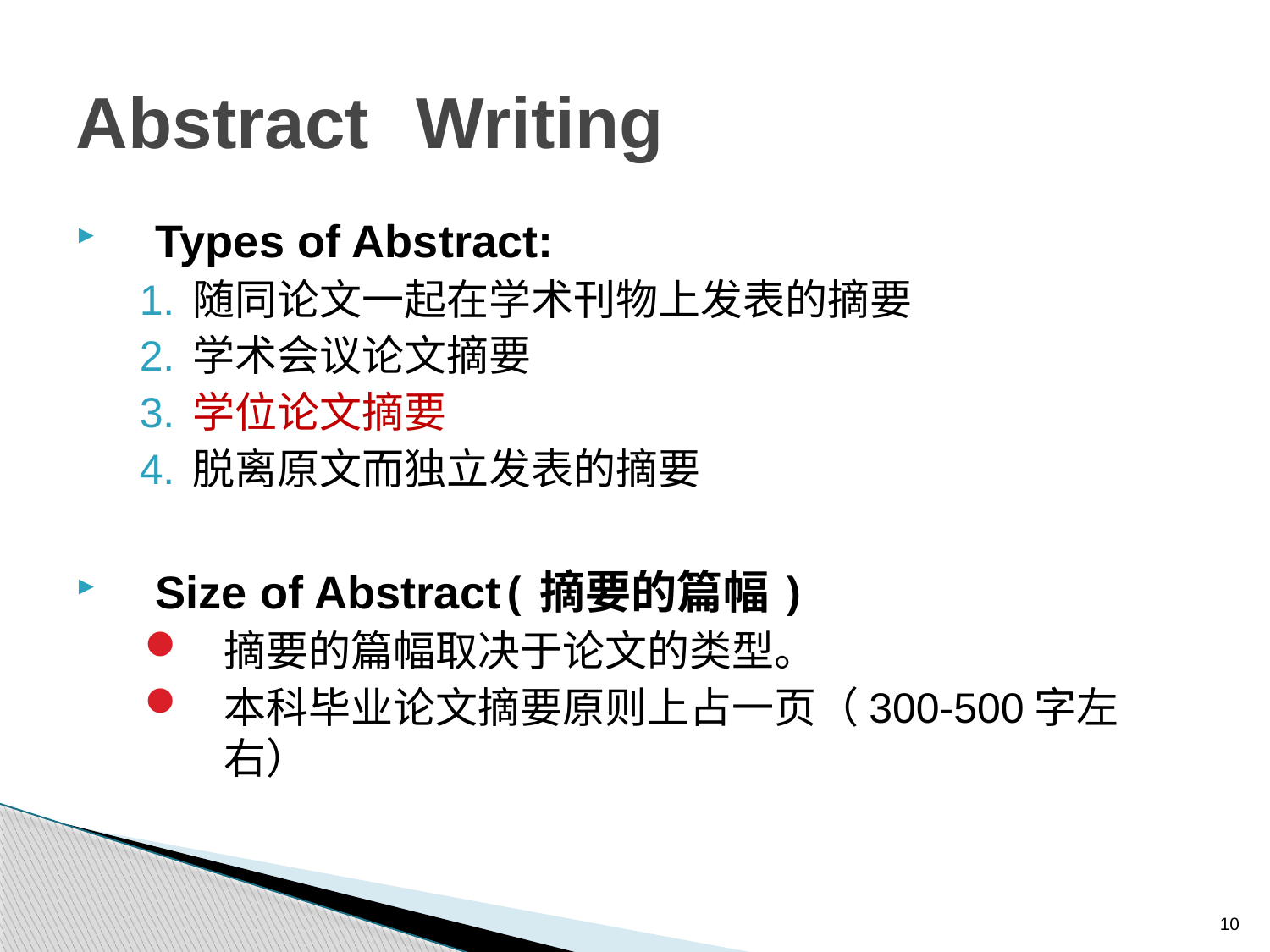

# Abstract Writing
Types of Abstract:
随同论文一起在学术刊物上发表的摘要
学术会议论文摘要
学位论文摘要
脱离原文而独立发表的摘要

Size of Abstract(摘要的篇幅)
摘要的篇幅取决于论文的类型。
本科毕业论文摘要原则上占一页（300-500字左右）

10